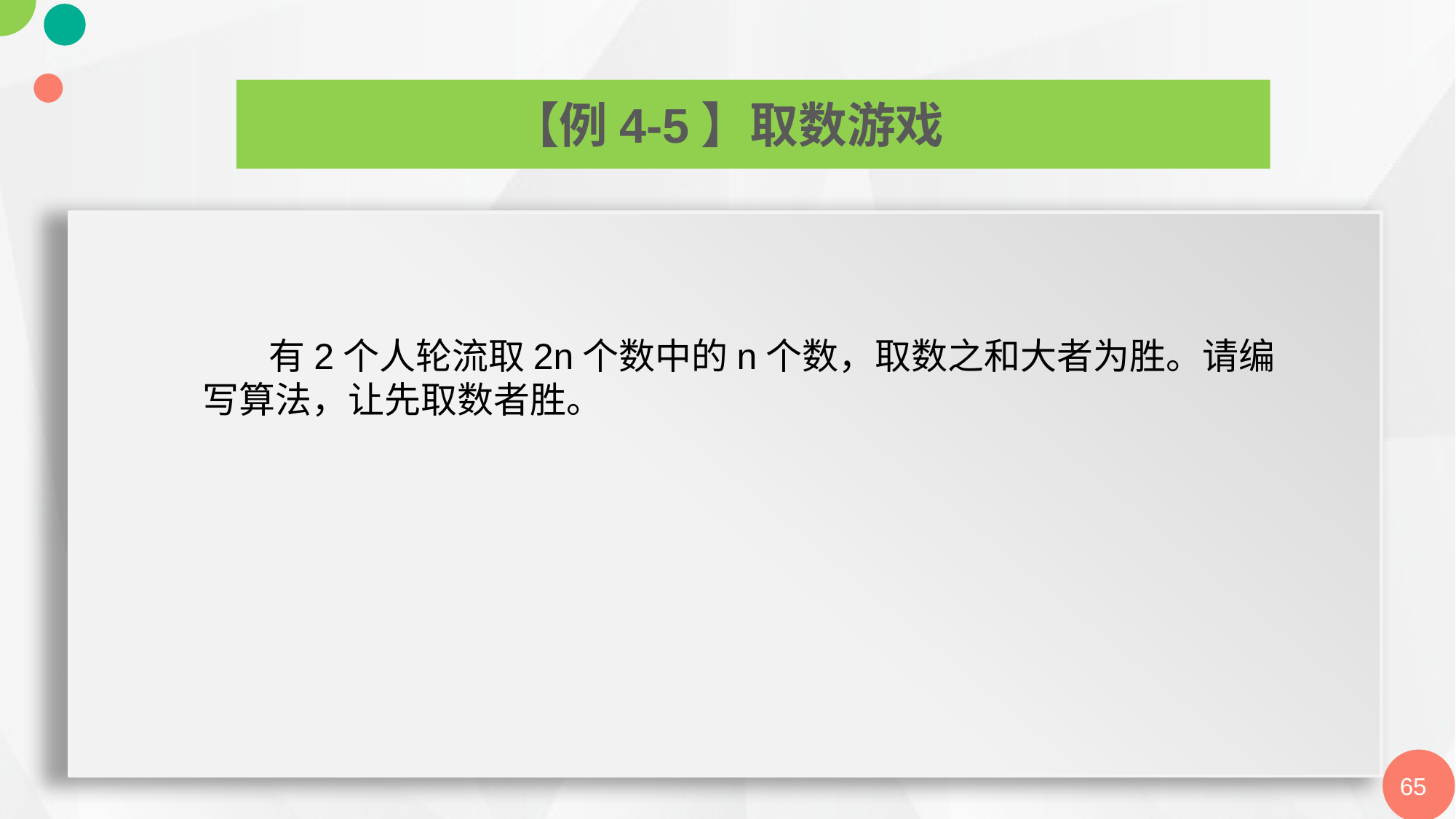

有2个人轮流取2n个数中的n个数，取数之和大者为胜。请编写算法，让先取数者胜。
【例4-5】取数游戏